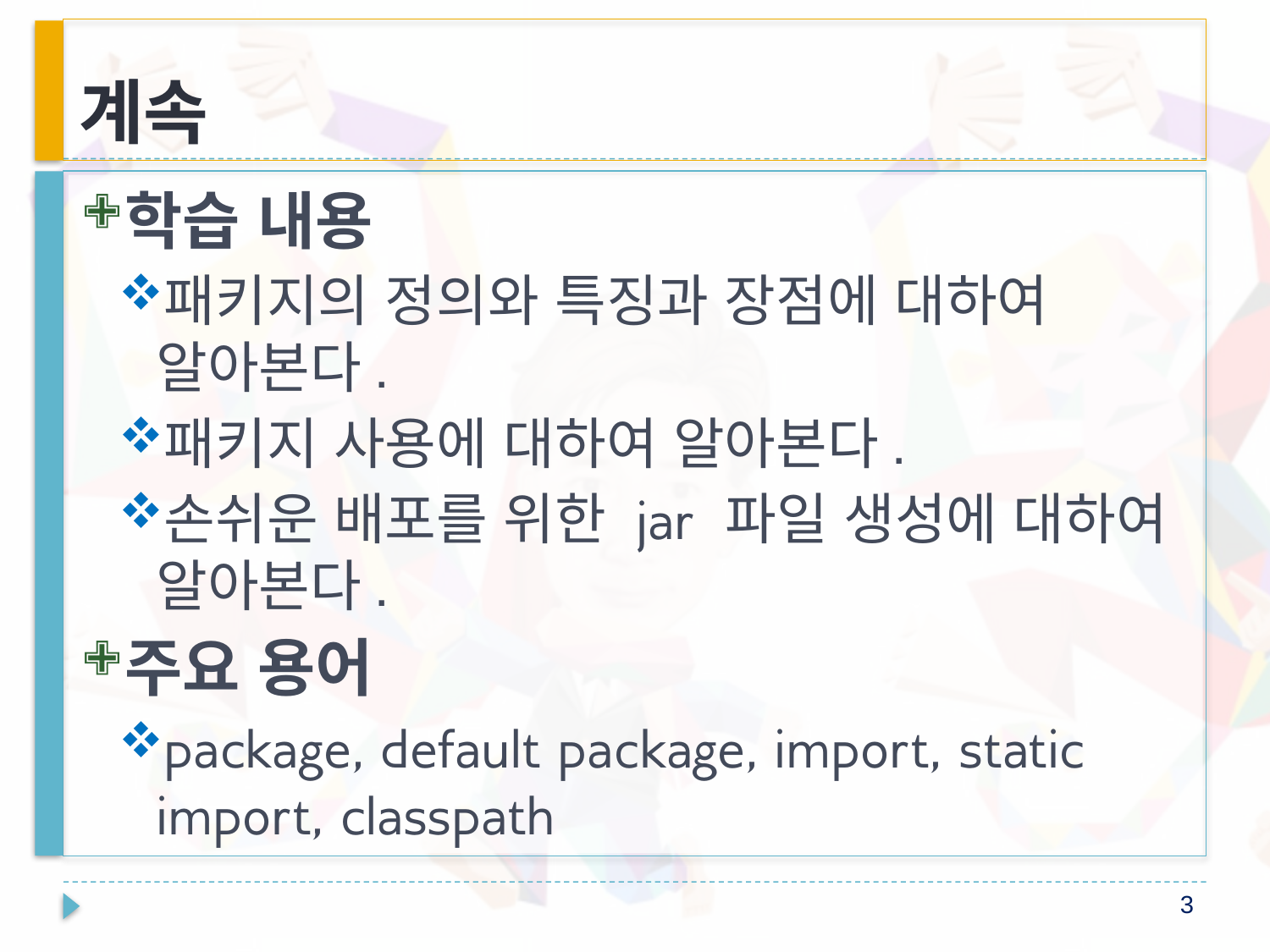

# 계속
학습 내용
패키지의 정의와 특징과 장점에 대하여 알아본다.
패키지 사용에 대하여 알아본다.
손쉬운 배포를 위한 jar 파일 생성에 대하여 알아본다.
주요 용어
package, default package, import, static import, classpath

3